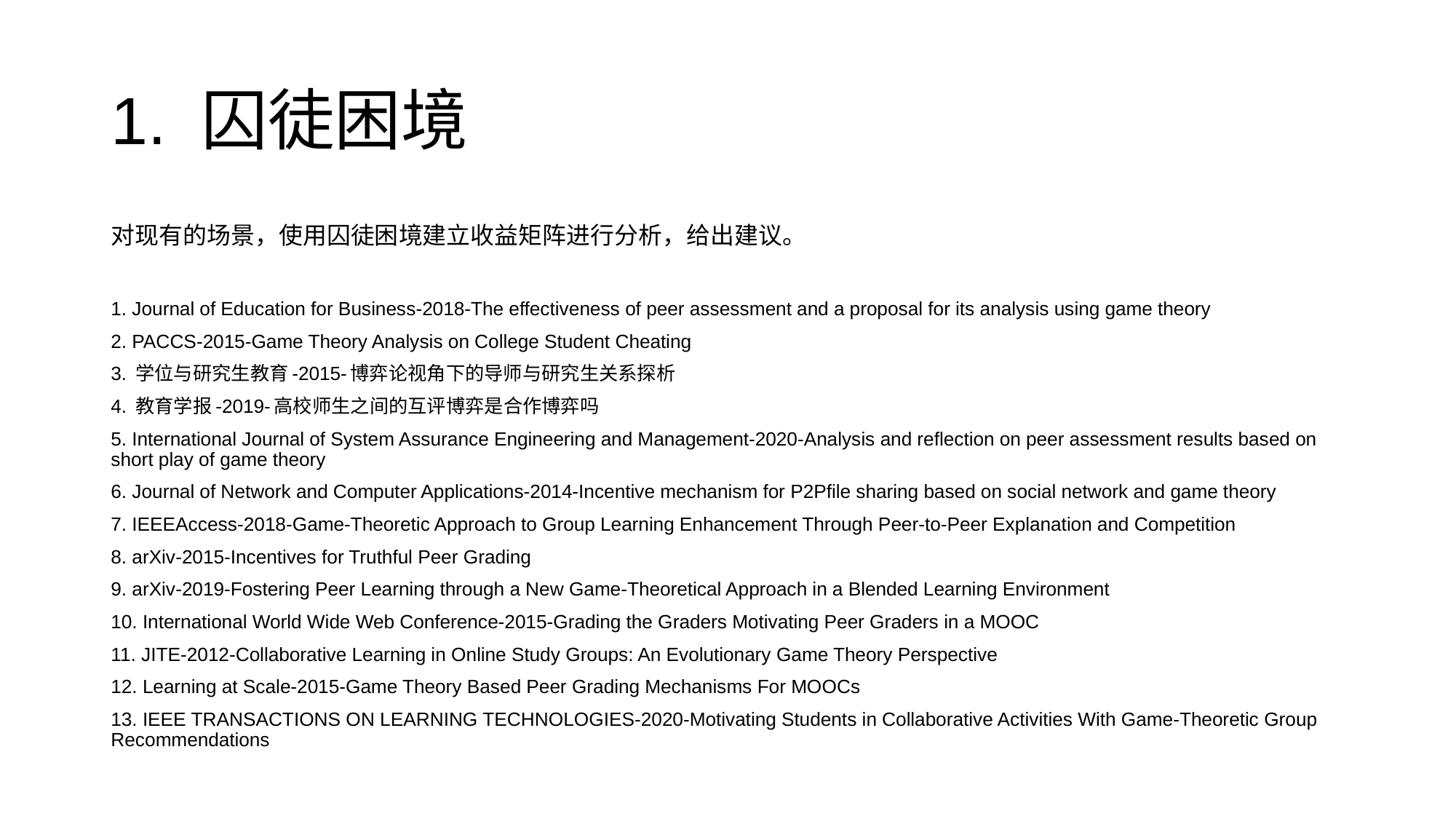

# 1. 囚徒困境
对现有的场景，使用囚徒困境建立收益矩阵进行分析，给出建议。

1. Journal of Education for Business-2018-The effectiveness of peer assessment and a proposal for its analysis using game theory
2. PACCS-2015-Game Theory Analysis on College Student Cheating
3. 学位与研究生教育-2015-博弈论视角下的导师与研究生关系探析
4. 教育学报-2019-高校师生之间的互评博弈是合作博弈吗
5. International Journal of System Assurance Engineering and Management-2020-Analysis and reflection on peer assessment results based on short play of game theory
6. Journal of Network and Computer Applications-2014-Incentive mechanism for P2Pfile sharing based on social network and game theory
7. IEEEAccess-2018-Game-Theoretic Approach to Group Learning Enhancement Through Peer-to-Peer Explanation and Competition
8. arXiv-2015-Incentives for Truthful Peer Grading
9. arXiv-2019-Fostering Peer Learning through a New Game-Theoretical Approach in a Blended Learning Environment
10. International World Wide Web Conference-2015-Grading the Graders Motivating Peer Graders in a MOOC
11. JITE-2012-Collaborative Learning in Online Study Groups: An Evolutionary Game Theory Perspective
12. Learning at Scale-2015-Game Theory Based Peer Grading Mechanisms For MOOCs
13. IEEE TRANSACTIONS ON LEARNING TECHNOLOGIES-2020-Motivating Students in Collaborative Activities With Game-Theoretic Group Recommendations